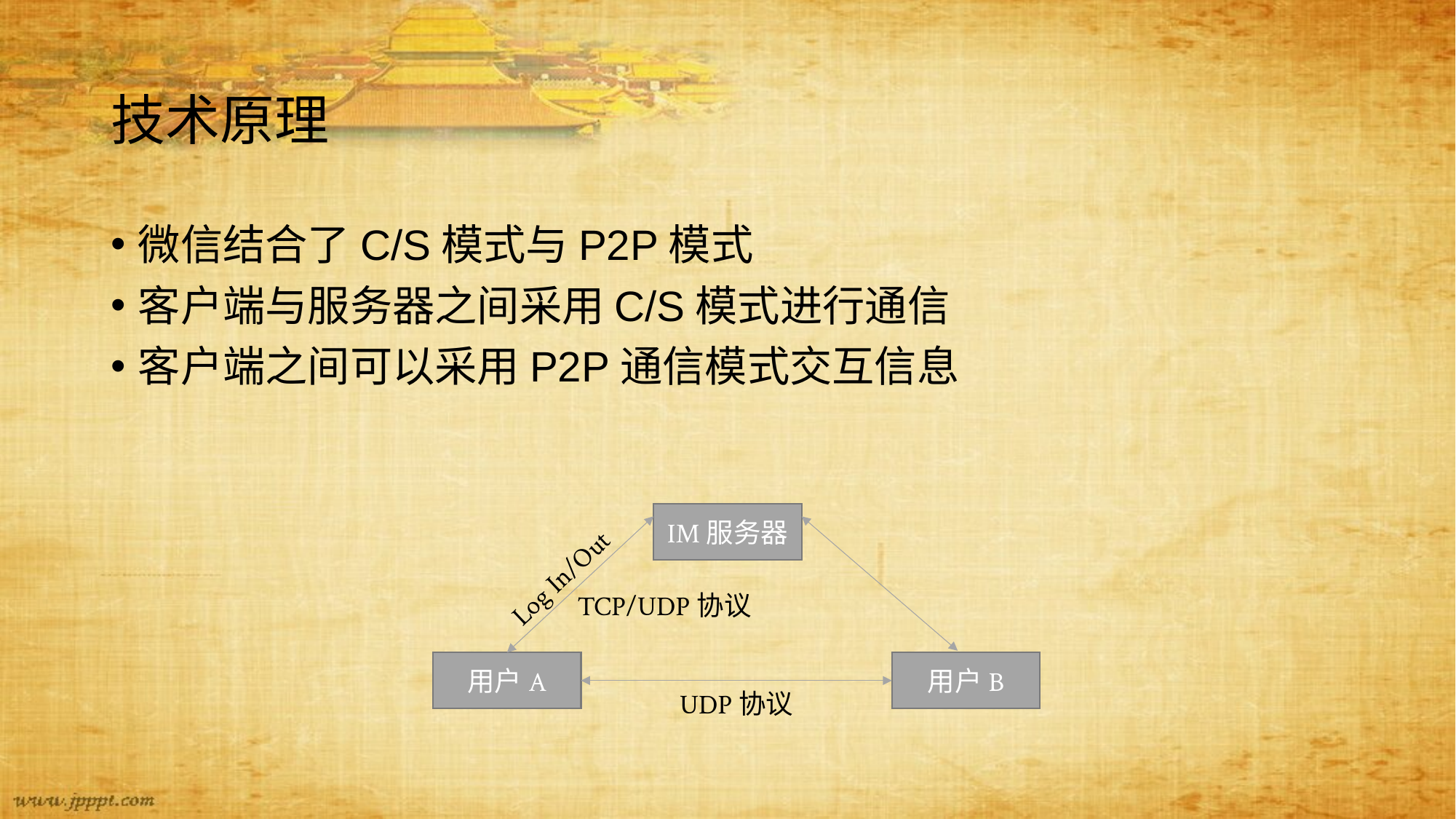

# 技术原理
微信结合了C/S模式与P2P模式
客户端与服务器之间采用C/S模式进行通信
客户端之间可以采用P2P通信模式交互信息

IM服务器
Log In/Out
TCP/UDP协议
用户A
用户B
UDP协议